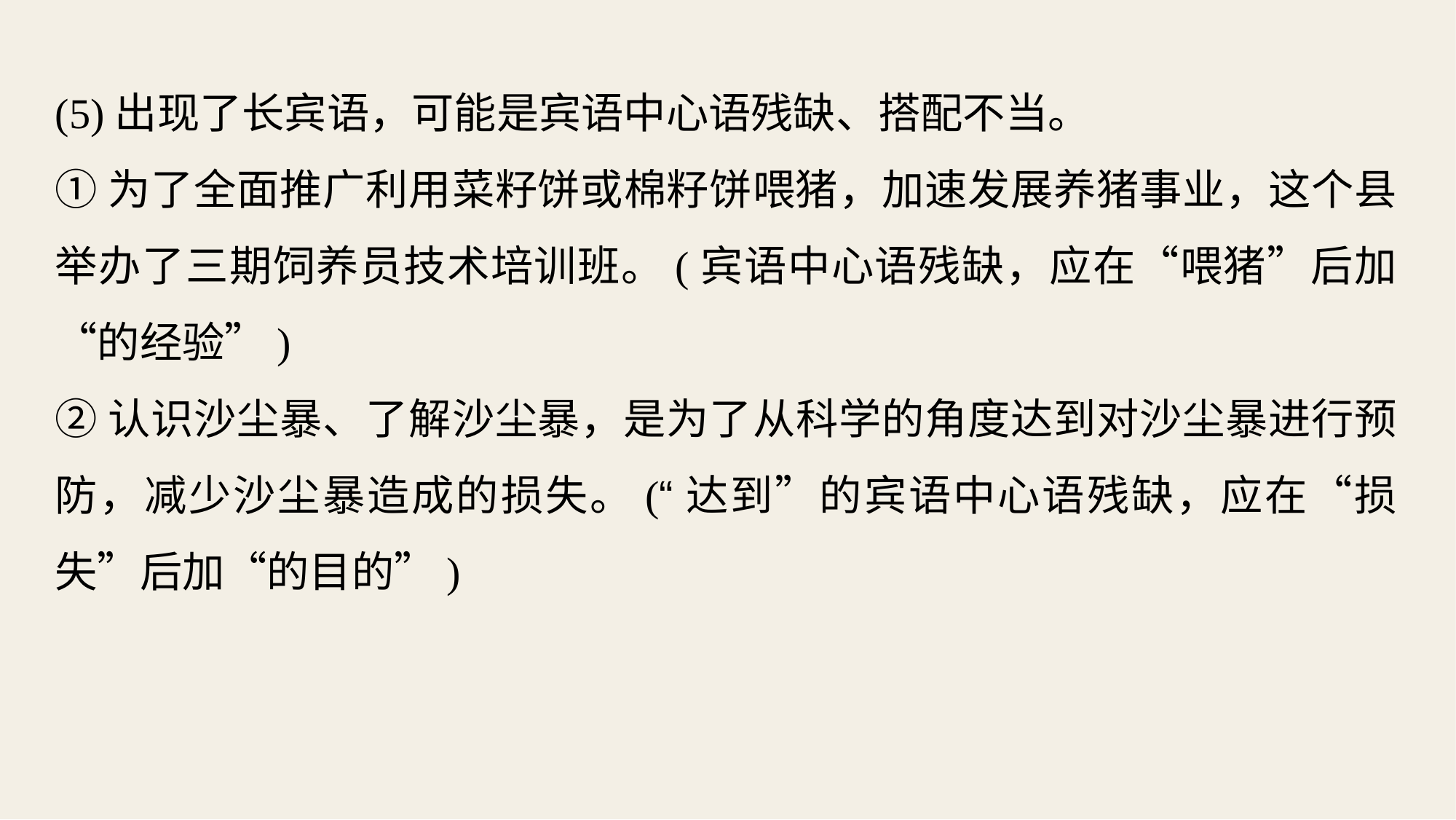

(5)出现了长宾语，可能是宾语中心语残缺、搭配不当。
①为了全面推广利用菜籽饼或棉籽饼喂猪，加速发展养猪事业，这个县举办了三期饲养员技术培训班。(宾语中心语残缺，应在“喂猪”后加“的经验”)
②认识沙尘暴、了解沙尘暴，是为了从科学的角度达到对沙尘暴进行预防，减少沙尘暴造成的损失。(“达到”的宾语中心语残缺，应在“损失”后加“的目的”)